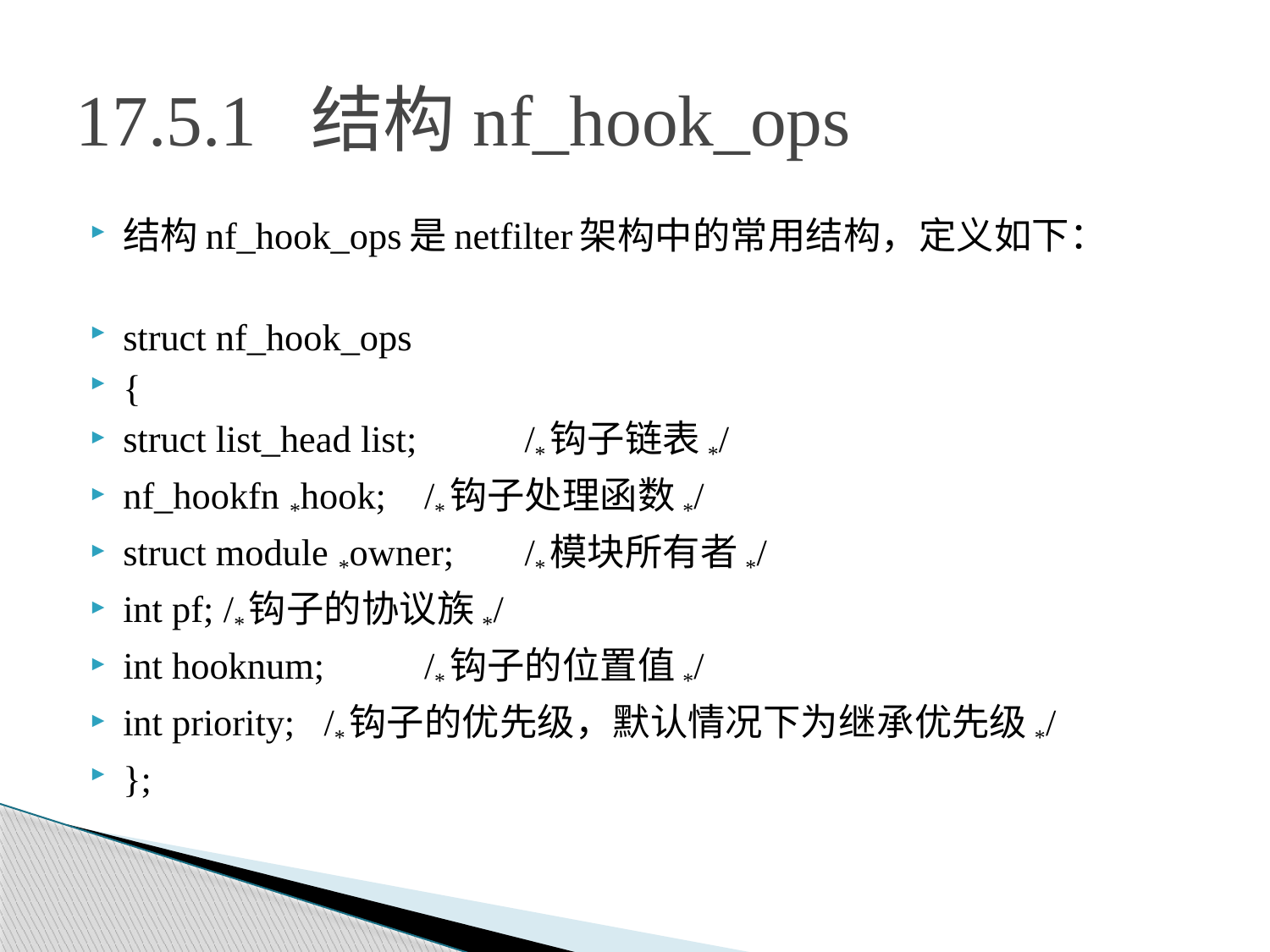

# 17.5.1  结构nf_hook_ops
结构nf_hook_ops是netfilter架构中的常用结构，定义如下：

struct nf_hook_ops
{
struct list_head list; 		/*钩子链表*/
nf_hookfn *hook; 		/*钩子处理函数*/
struct module *owner; 	/*模块所有者*/
int pf;			/*钩子的协议族*/
int hooknum; 		/*钩子的位置值*/
int priority; 			/*钩子的优先级，默认情况下为继承优先级*/
};